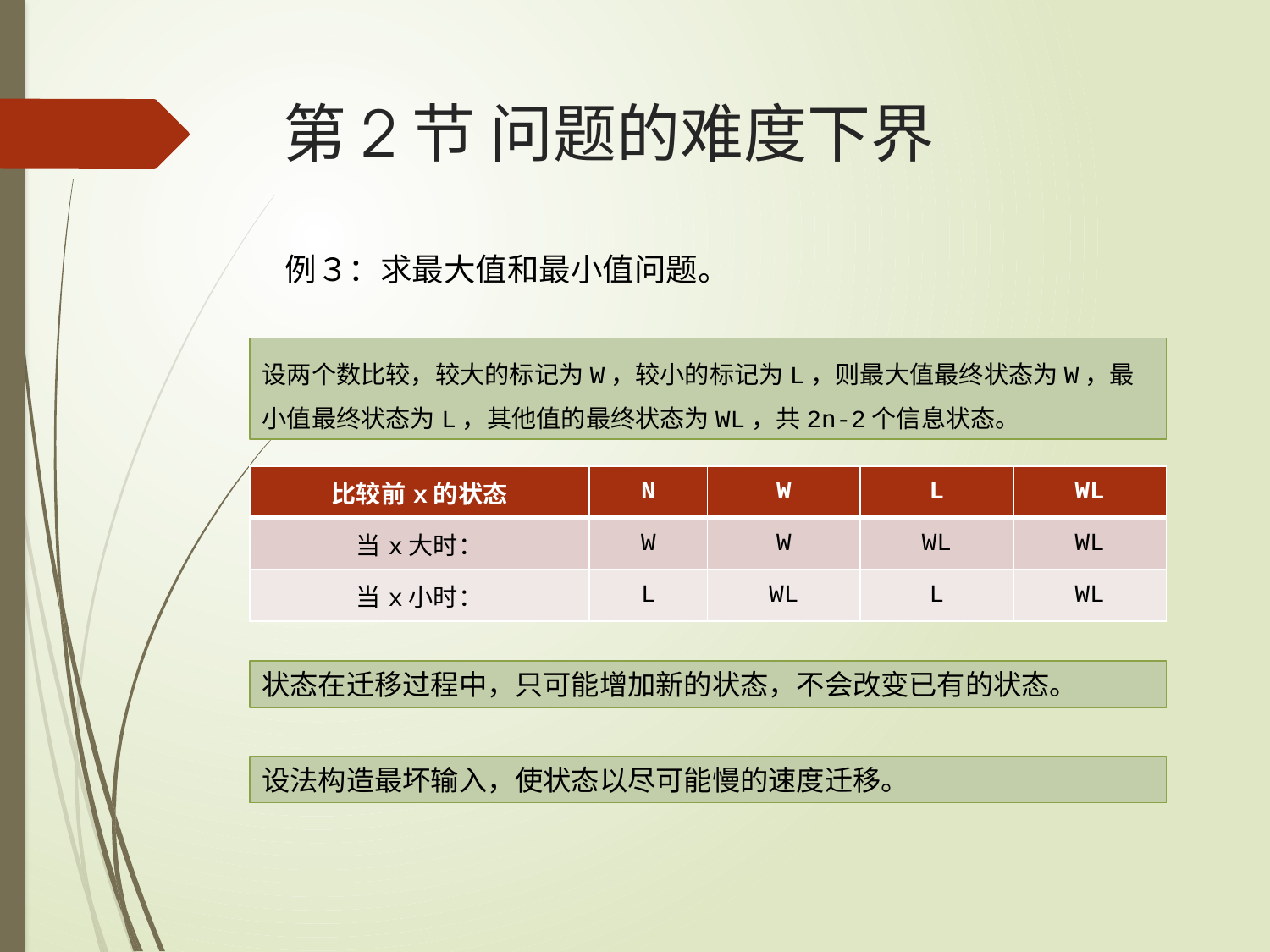

# 第2节 问题的难度下界
例３：求最大值和最小值问题。
设两个数比较，较大的标记为W，较小的标记为L，则最大值最终状态为W，最小值最终状态为L，其他值的最终状态为WL，共2n-2个信息状态。
| 比较前x的状态 | N | W | L | WL |
| --- | --- | --- | --- | --- |
| 当x大时： | W | W | WL | WL |
| 当x小时： | L | WL | L | WL |
状态在迁移过程中，只可能增加新的状态，不会改变已有的状态。
设法构造最坏输入，使状态以尽可能慢的速度迁移。